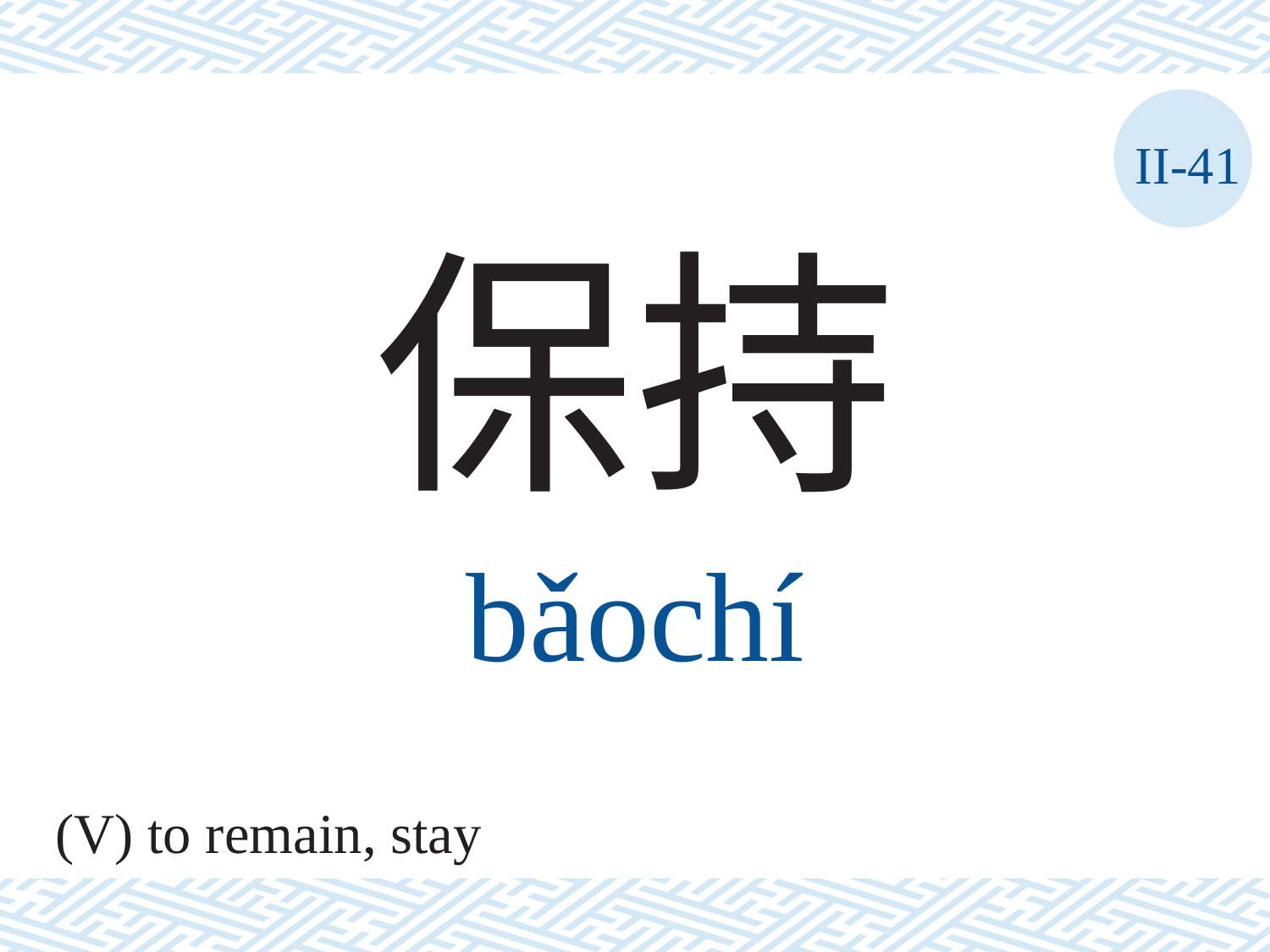

II-41
保持
bǎochí
(V) to remain, stay